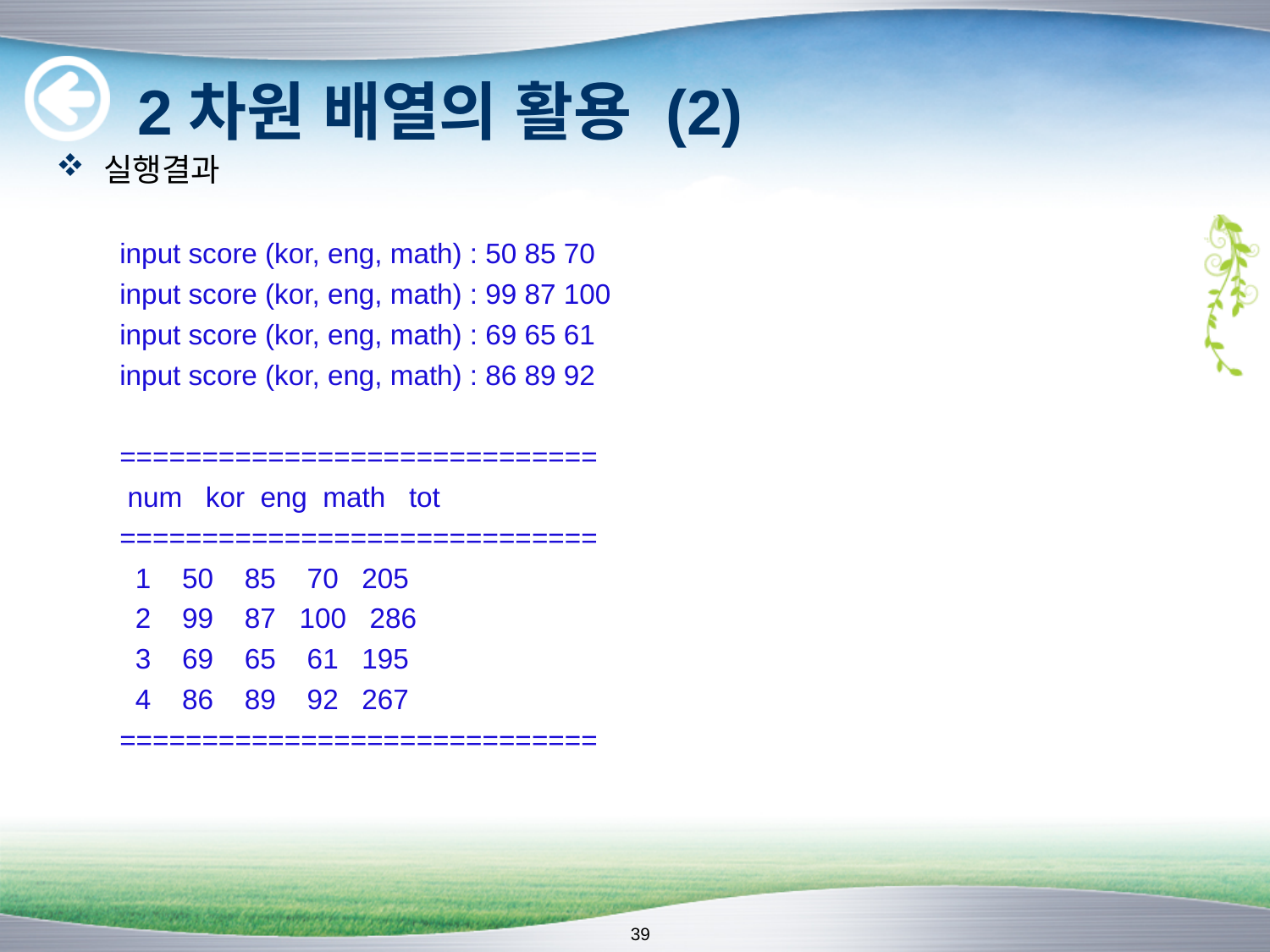

# 2차원 배열의 활용 (2)
실행결과

input score (kor, eng, math) : 50 85 70
input score (kor, eng, math) : 99 87 100
input score (kor, eng, math) : 69 65 61
input score (kor, eng, math) : 86 89 92

=============================
 num   kor  eng  math   tot
=============================
  1    50    85    70   205
  2    99    87   100   286
  3    69    65    61   195
  4    86    89    92   267
=============================
39